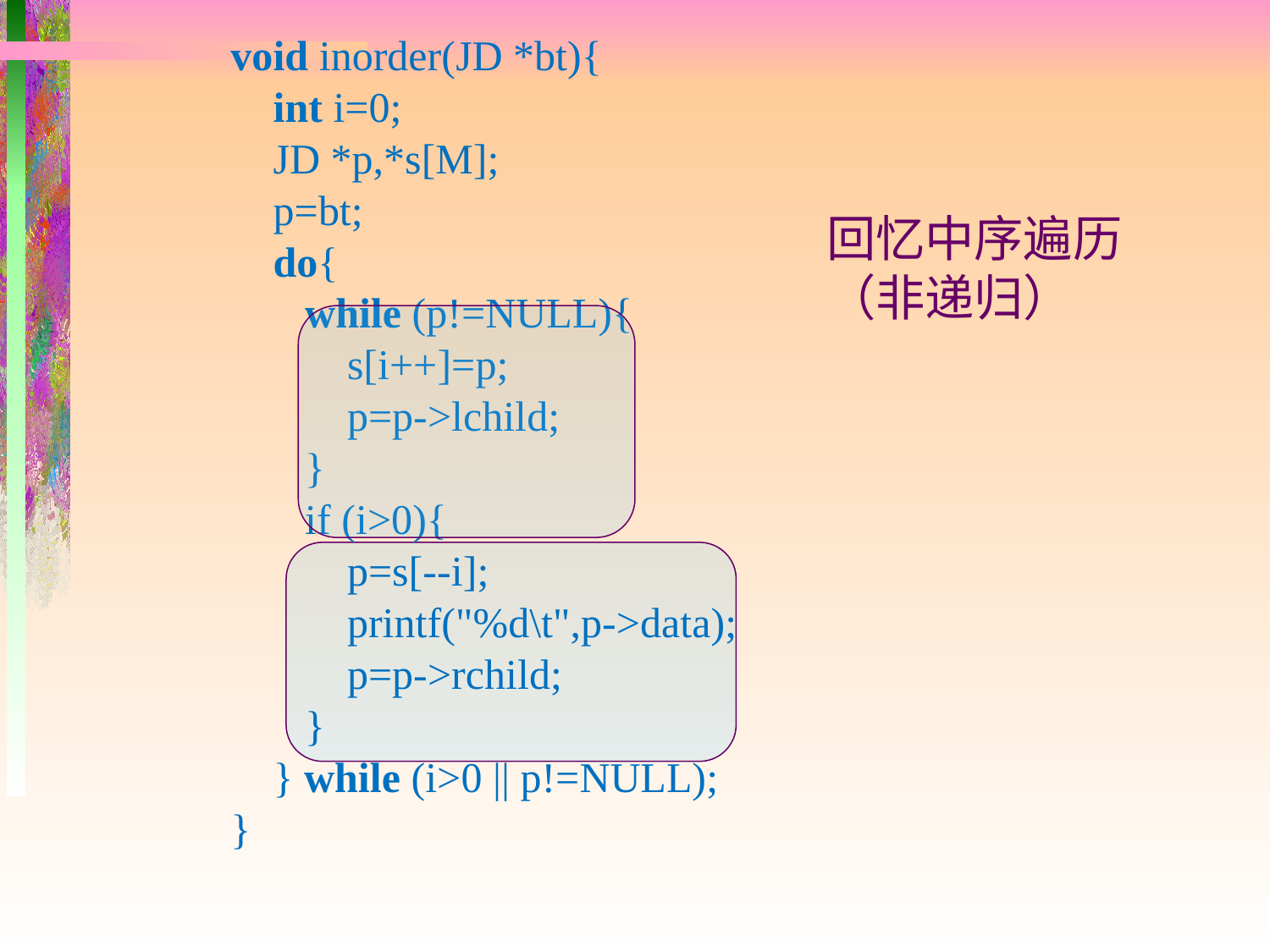

void inorder(JD *bt){
    int i=0;
    JD *p,*s[M];
    p=bt;
    do{
       while (p!=NULL){
           s[i++]=p;
           p=p->lchild;
       }
       if (i>0){
           p=s[--i];
           printf("%d\t",p->data);
           p=p->rchild;
       }
    } while (i>0 || p!=NULL);
}
回忆中序遍历
（非递归）